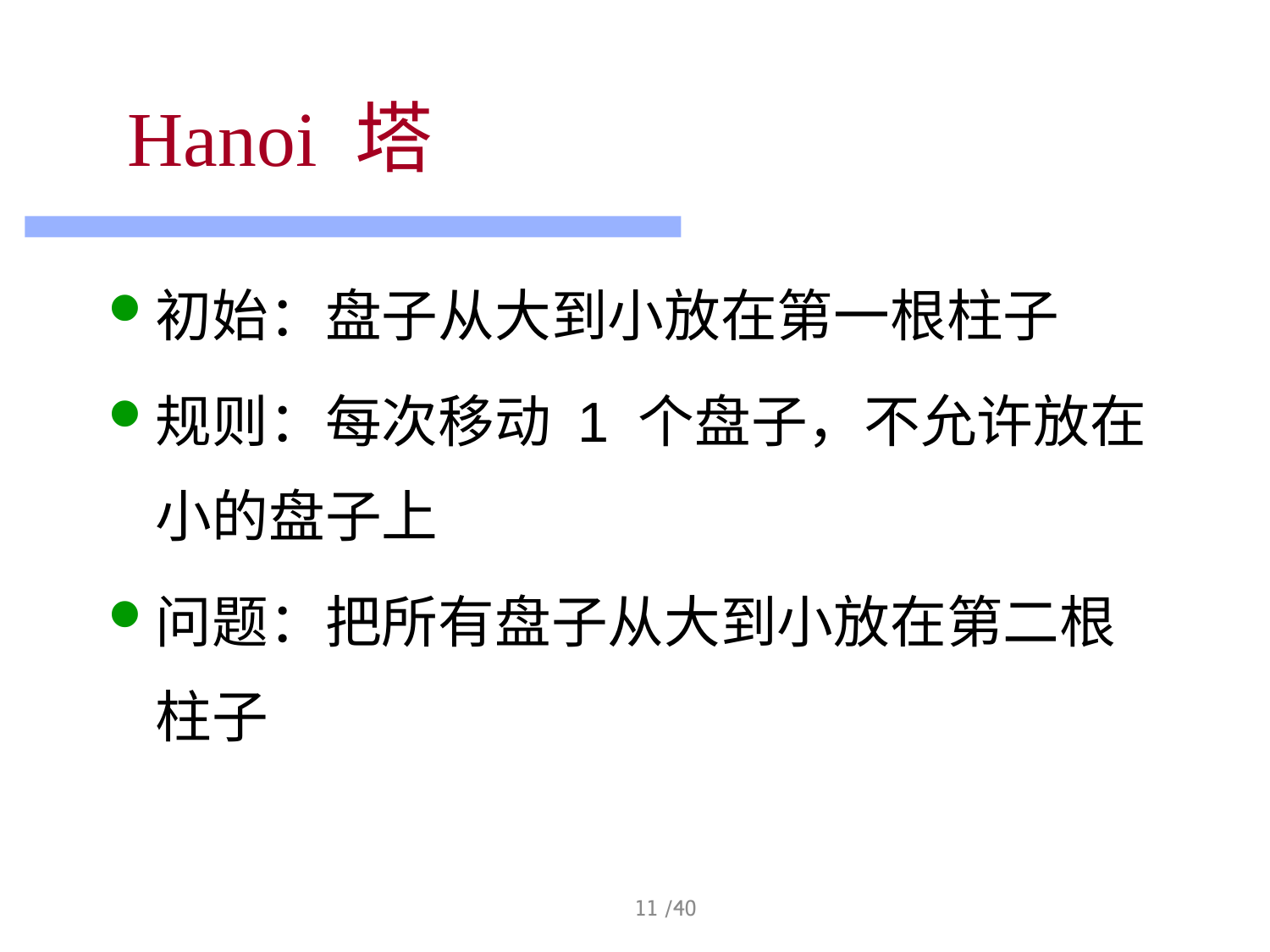

# Hanoi 塔
初始：盘子从大到小放在第一根柱子
规则：每次移动 1 个盘子，不允许放在小的盘子上
问题：把所有盘子从大到小放在第二根柱子
11
/40